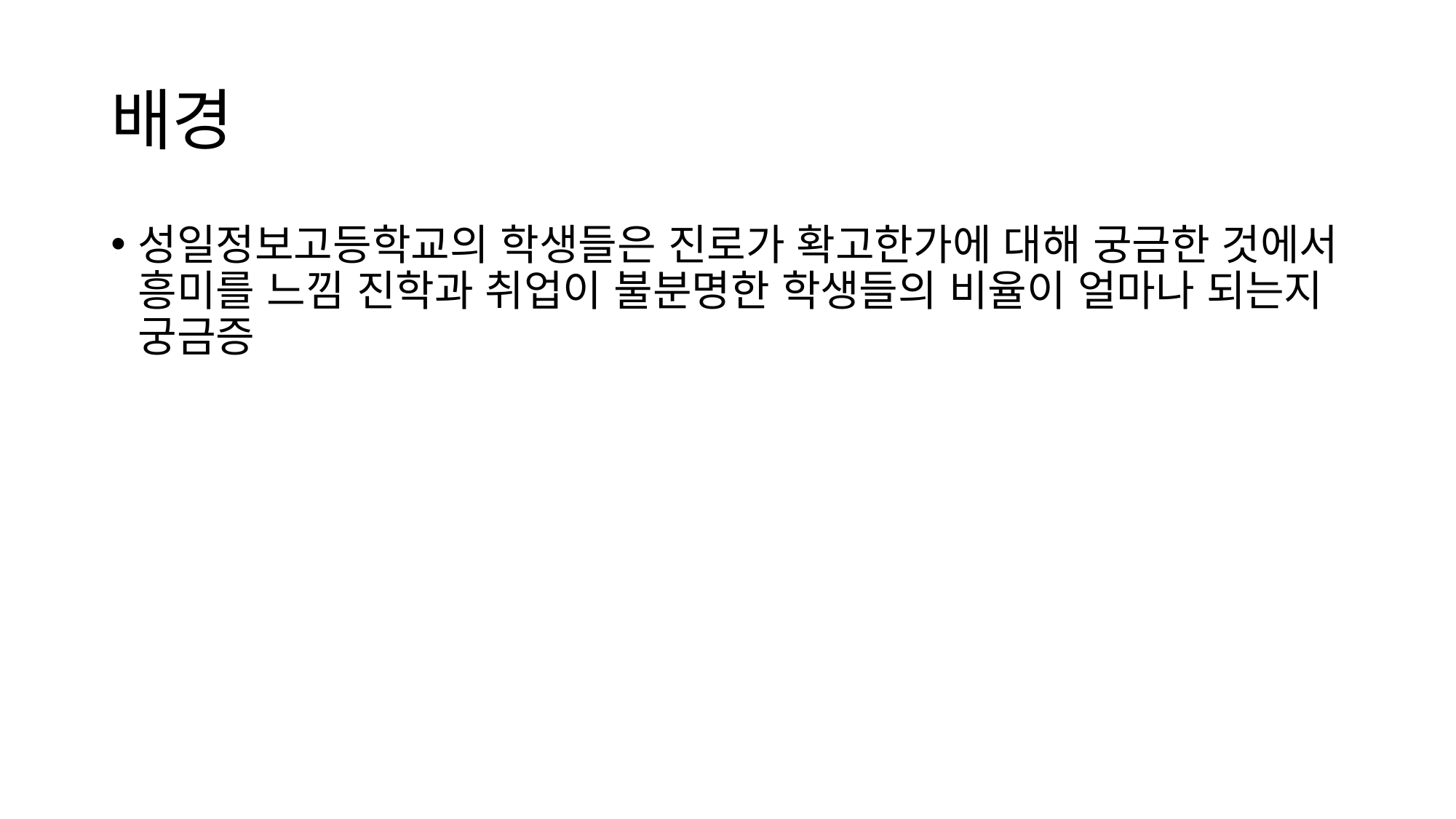

# 배경
성일정보고등학교의 학생들은 진로가 확고한가에 대해 궁금한 것에서 흥미를 느낌 진학과 취업이 불분명한 학생들의 비율이 얼마나 되는지 궁금증